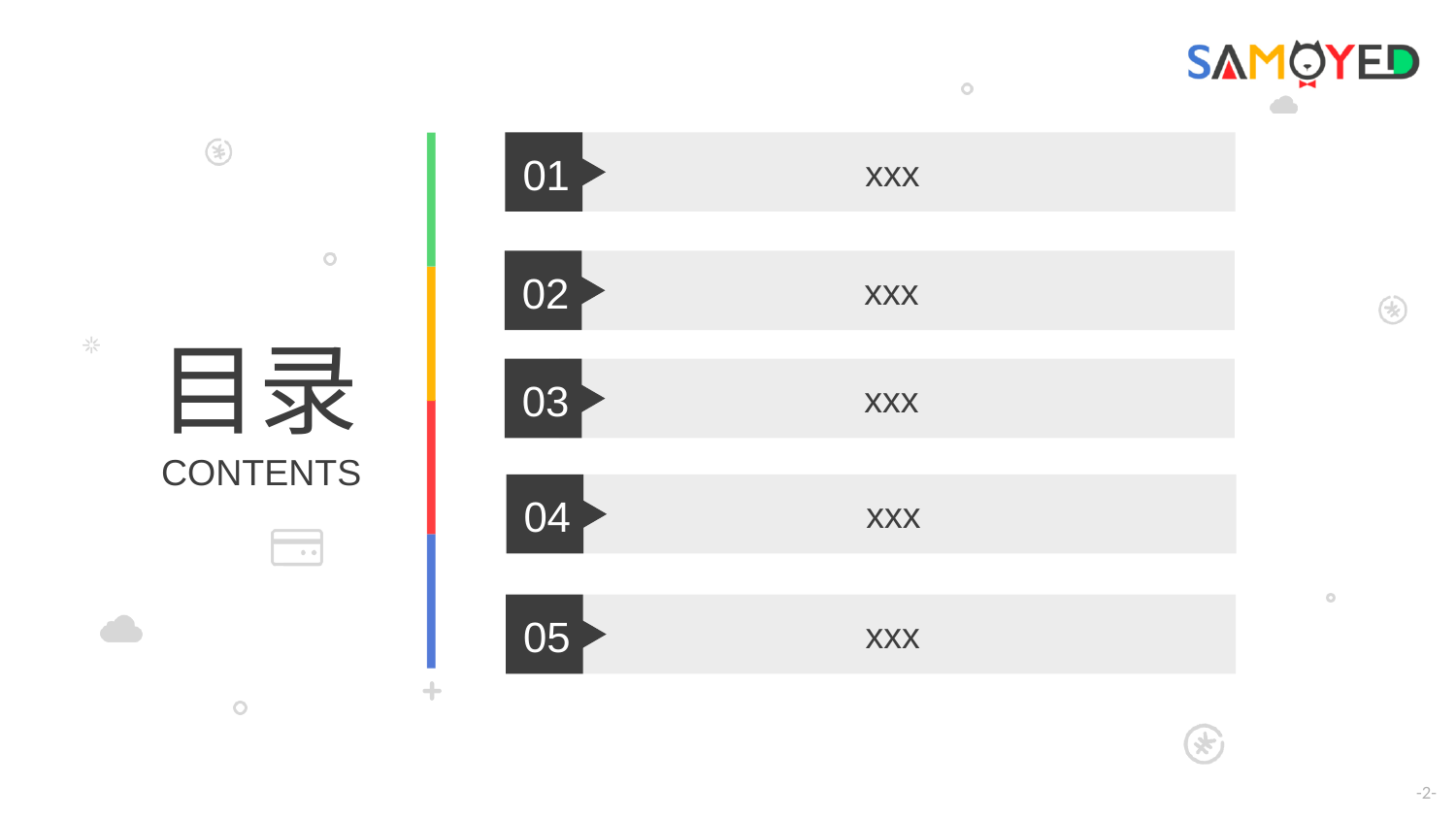

01
xxx

02
xxx

目录
CONTENTS

03
xxx

04
xxx

05
xxx

-2-
商业秘密